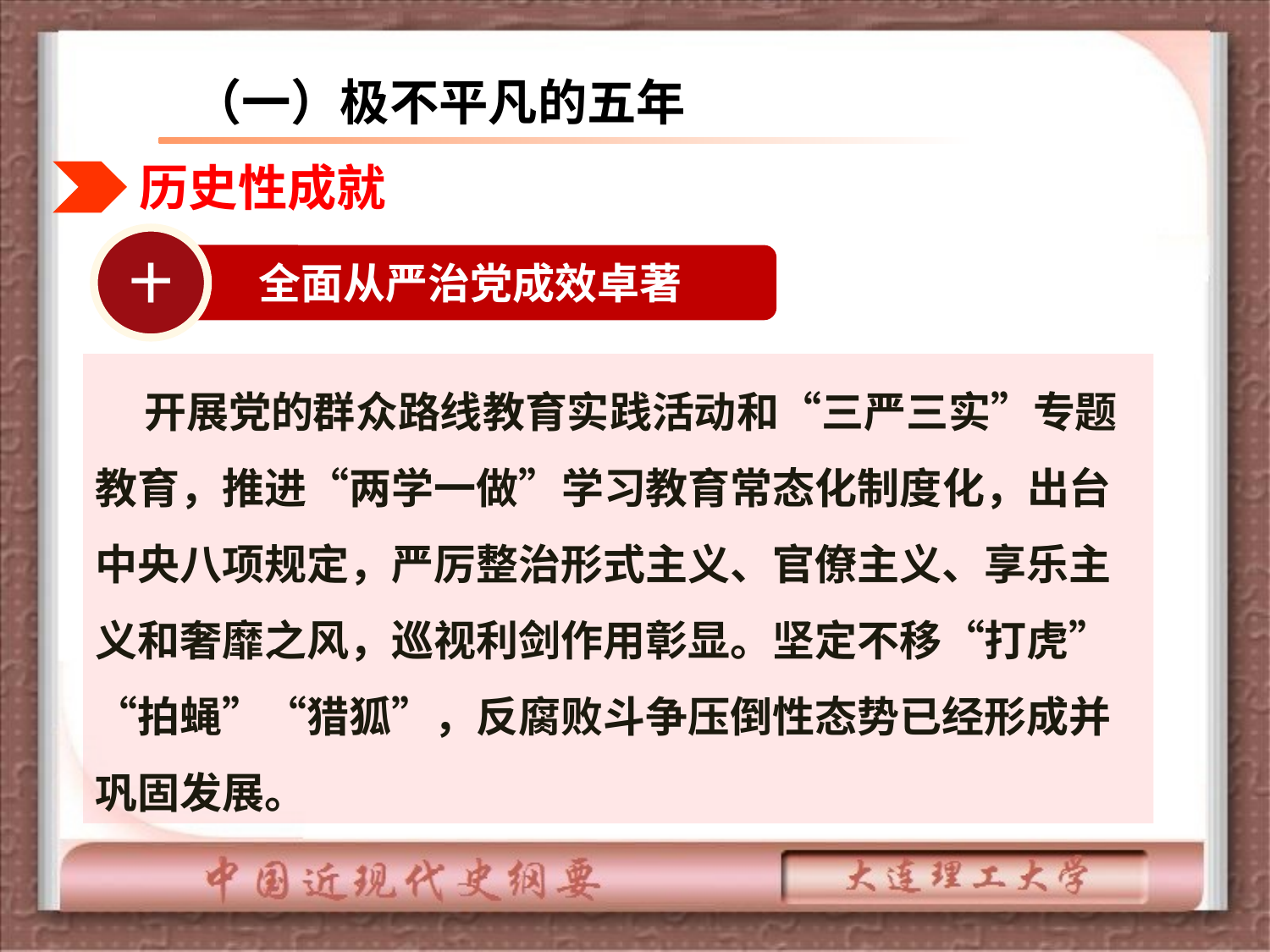

（一）极不平凡的五年

历史性成就

十
全面从严治党成效卓著
    开展党的群众路线教育实践活动和“三严三实”专题教育，推进“两学一做”学习教育常态化制度化，出台中央八项规定，严厉整治形式主义、官僚主义、享乐主义和奢靡之风，巡视利剑作用彰显。坚定不移“打虎”“拍蝇”“猎狐”，反腐败斗争压倒性态势已经形成并巩固发展。